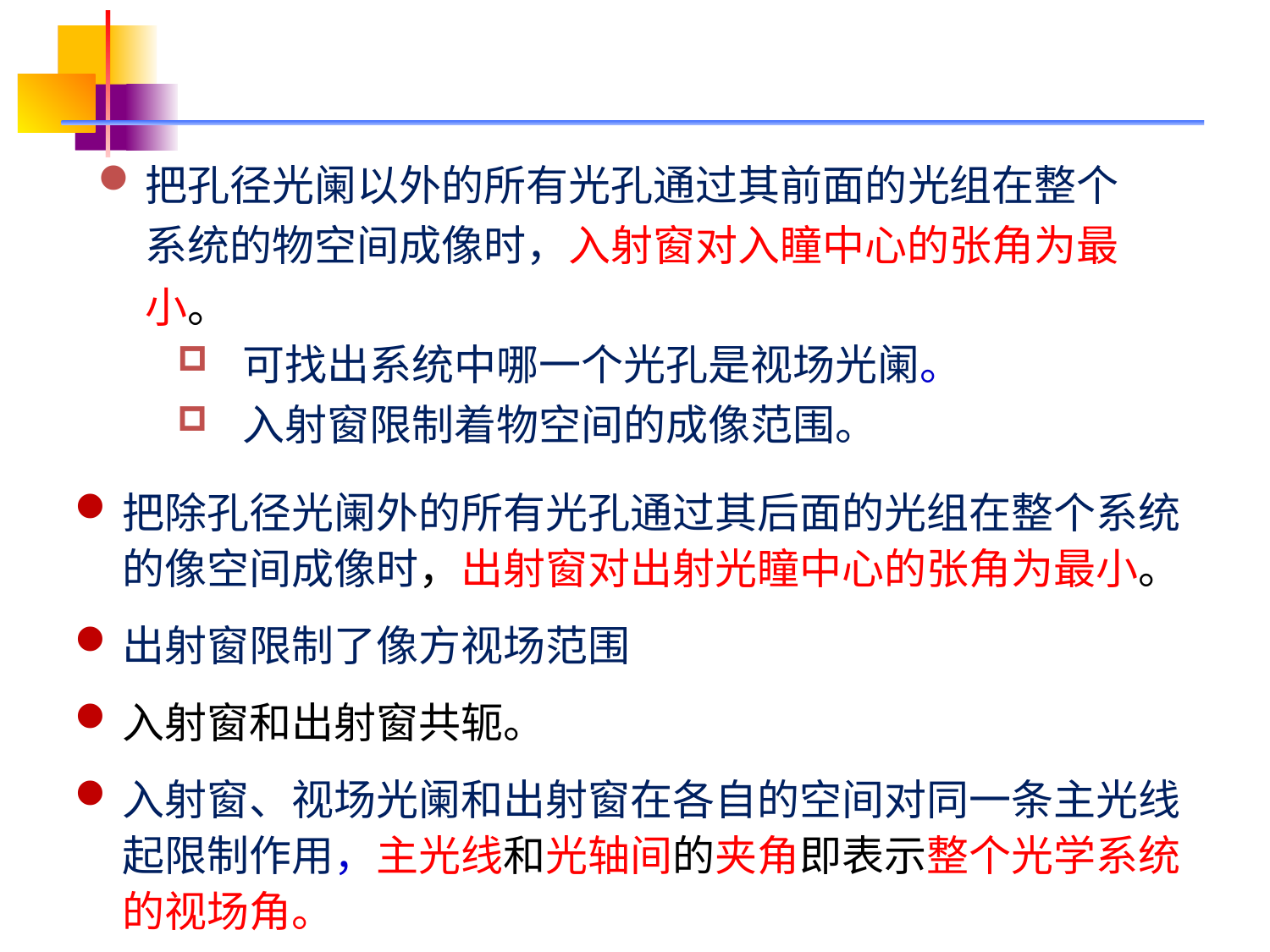

把孔径光阑以外的所有光孔通过其前面的光组在整个系统的物空间成像时，入射窗对入瞳中心的张角为最小。
可找出系统中哪一个光孔是视场光阑。
入射窗限制着物空间的成像范围。
把除孔径光阑外的所有光孔通过其后面的光组在整个系统的像空间成像时，出射窗对出射光瞳中心的张角为最小。
出射窗限制了像方视场范围
入射窗和出射窗共轭。
入射窗、视场光阑和出射窗在各自的空间对同一条主光线起限制作用，主光线和光轴间的夹角即表示整个光学系统的视场角。